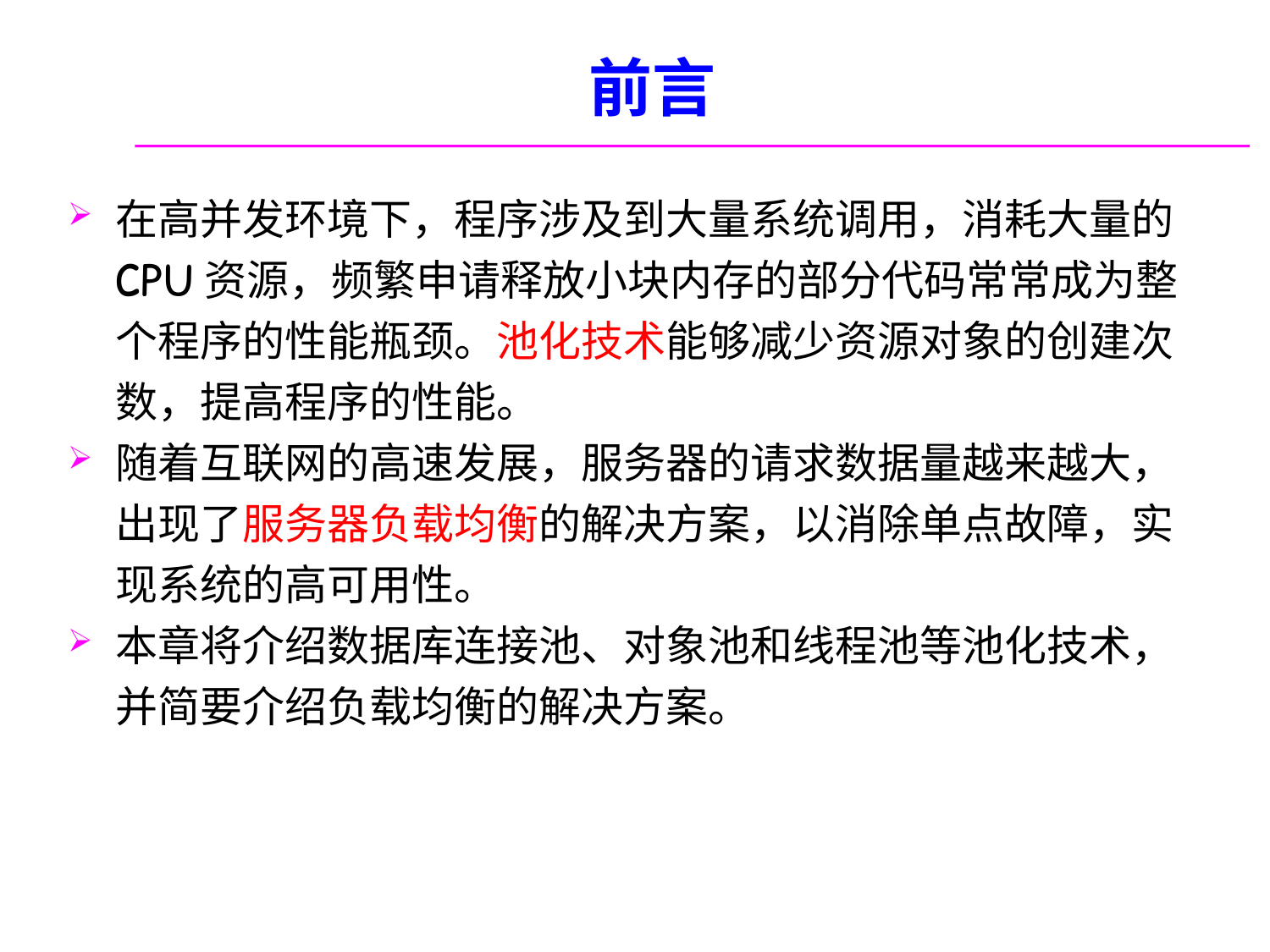

# 前言
在高并发环境下，程序涉及到大量系统调用，消耗大量的CPU资源，频繁申请释放小块内存的部分代码常常成为整个程序的性能瓶颈。池化技术能够减少资源对象的创建次数，提高程序的性能。
随着互联网的高速发展，服务器的请求数据量越来越大，出现了服务器负载均衡的解决方案，以消除单点故障，实现系统的高可用性。
本章将介绍数据库连接池、对象池和线程池等池化技术，并简要介绍负载均衡的解决方案。
2